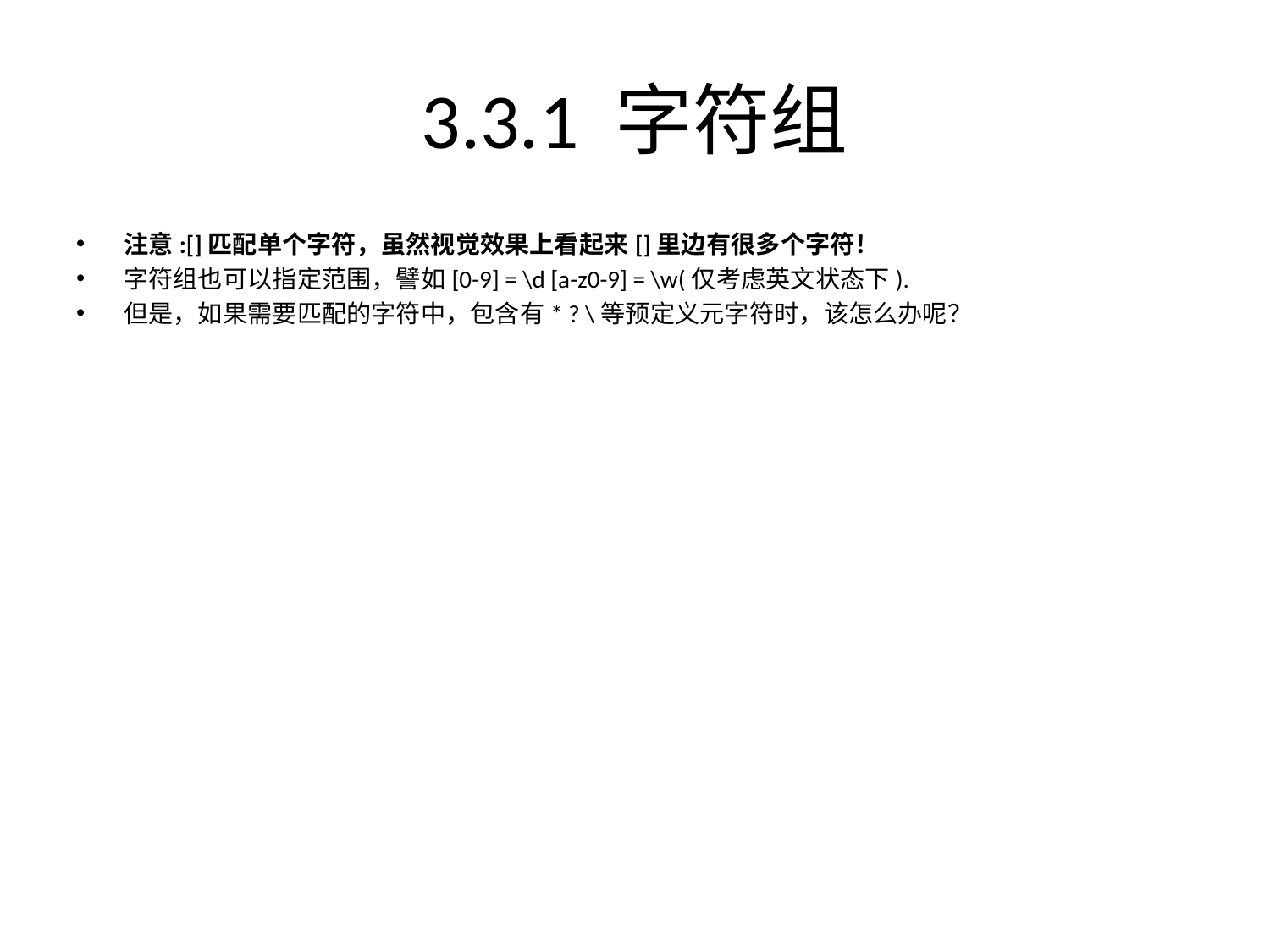

# 3.3.1 字符组
注意:[]匹配单个字符，虽然视觉效果上看起来[]里边有很多个字符！
字符组也可以指定范围，譬如[0-9] = \d [a-z0-9] = \w(仅考虑英文状态下).
但是，如果需要匹配的字符中，包含有* ? \等预定义元字符时，该怎么办呢？